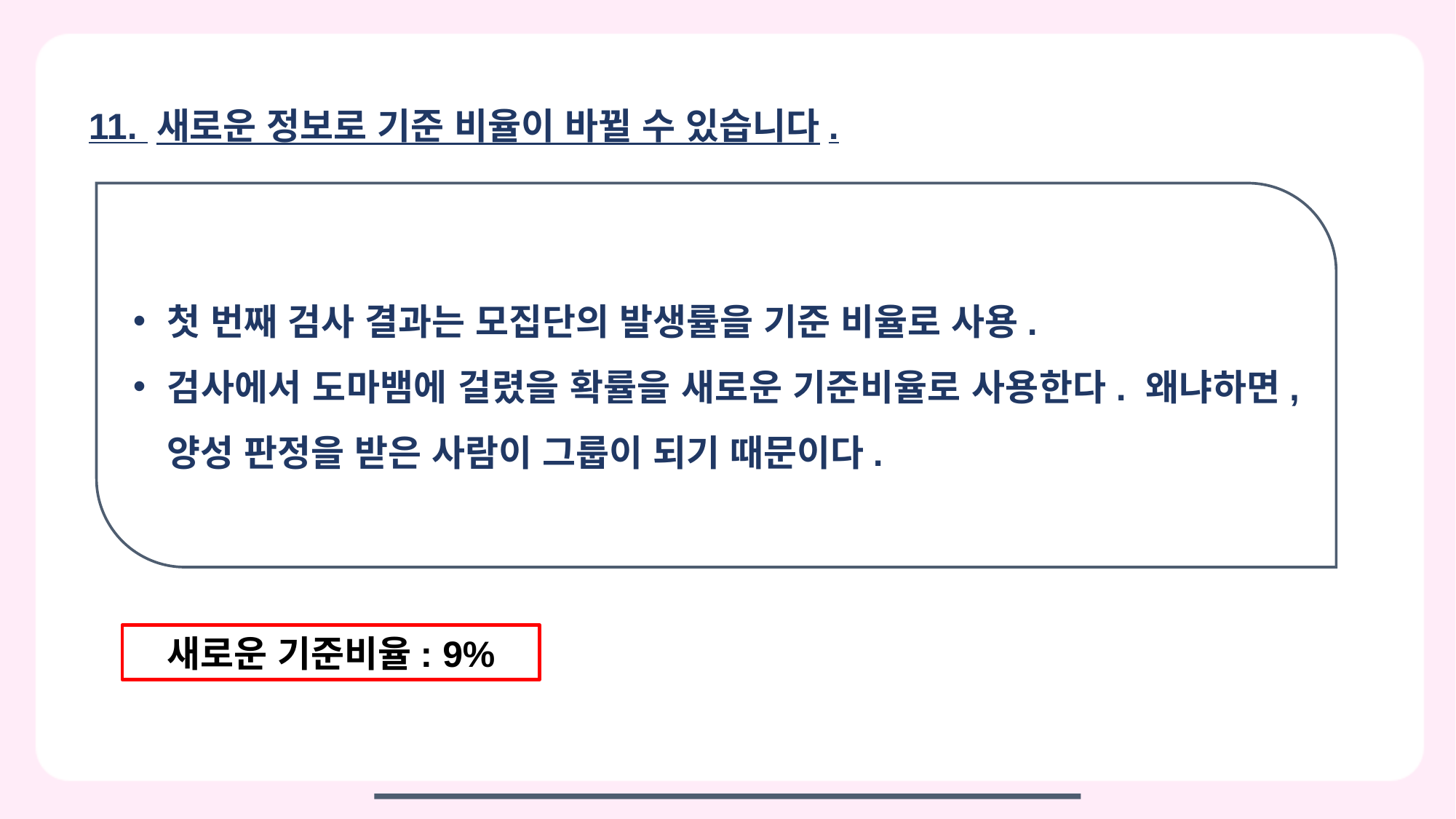

11. 새로운 정보로 기준 비율이 바뀔 수 있습니다.
첫 번째 검사 결과는 모집단의 발생률을 기준 비율로 사용.
검사에서 도마뱀에 걸렸을 확률을 새로운 기준비율로 사용한다. 왜냐하면, 양성 판정을 받은 사람이 그룹이 되기 때문이다.
새로운 기준비율: 9%